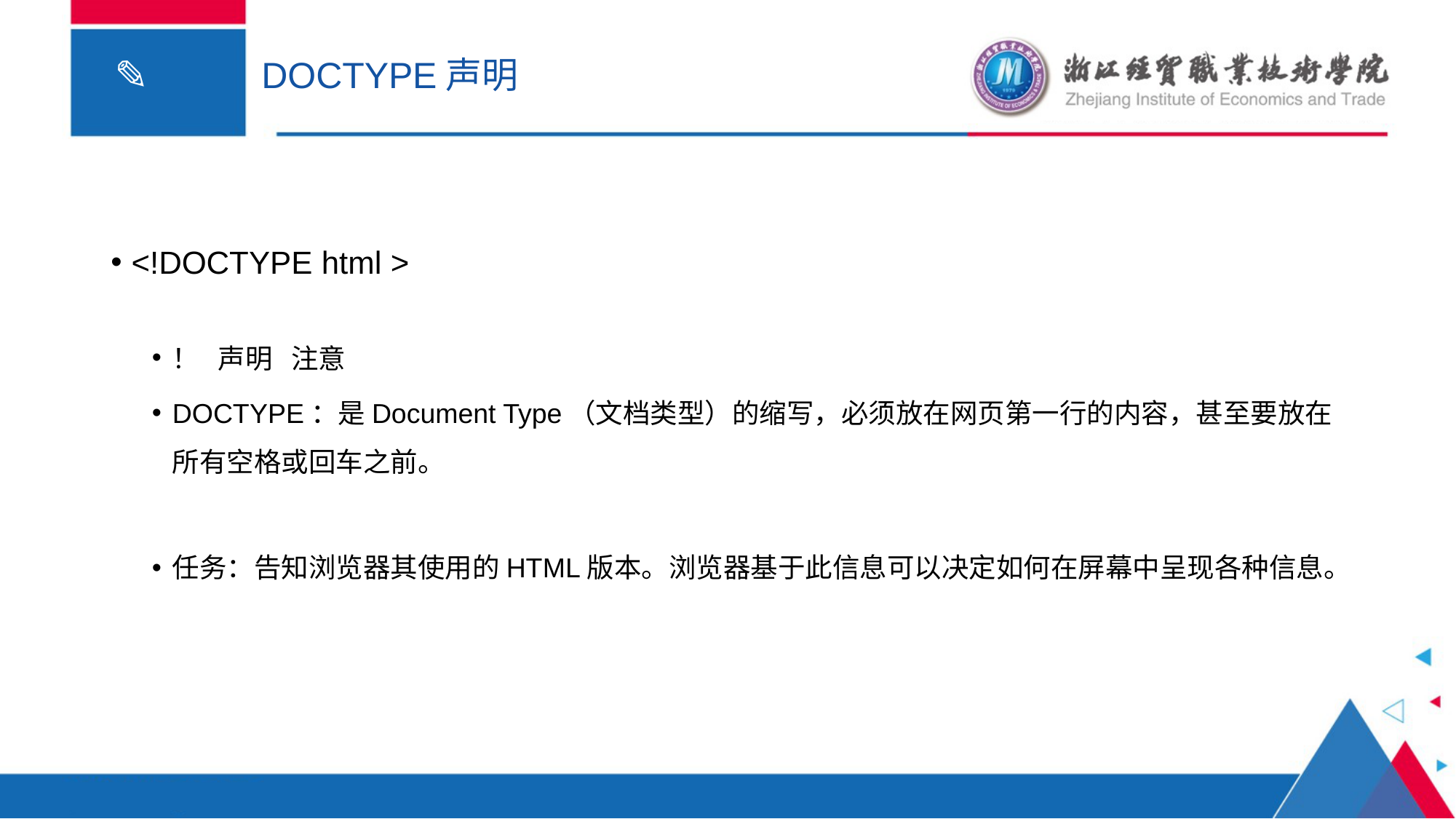

# DOCTYPE声明
<!DOCTYPE html >
！   声明   注意
DOCTYPE：是Document Type（文档类型）的缩写，必须放在网页第一行的内容，甚至要放在所有空格或回车之前。

任务：告知浏览器其使用的HTML版本。浏览器基于此信息可以决定如何在屏幕中呈现各种信息。